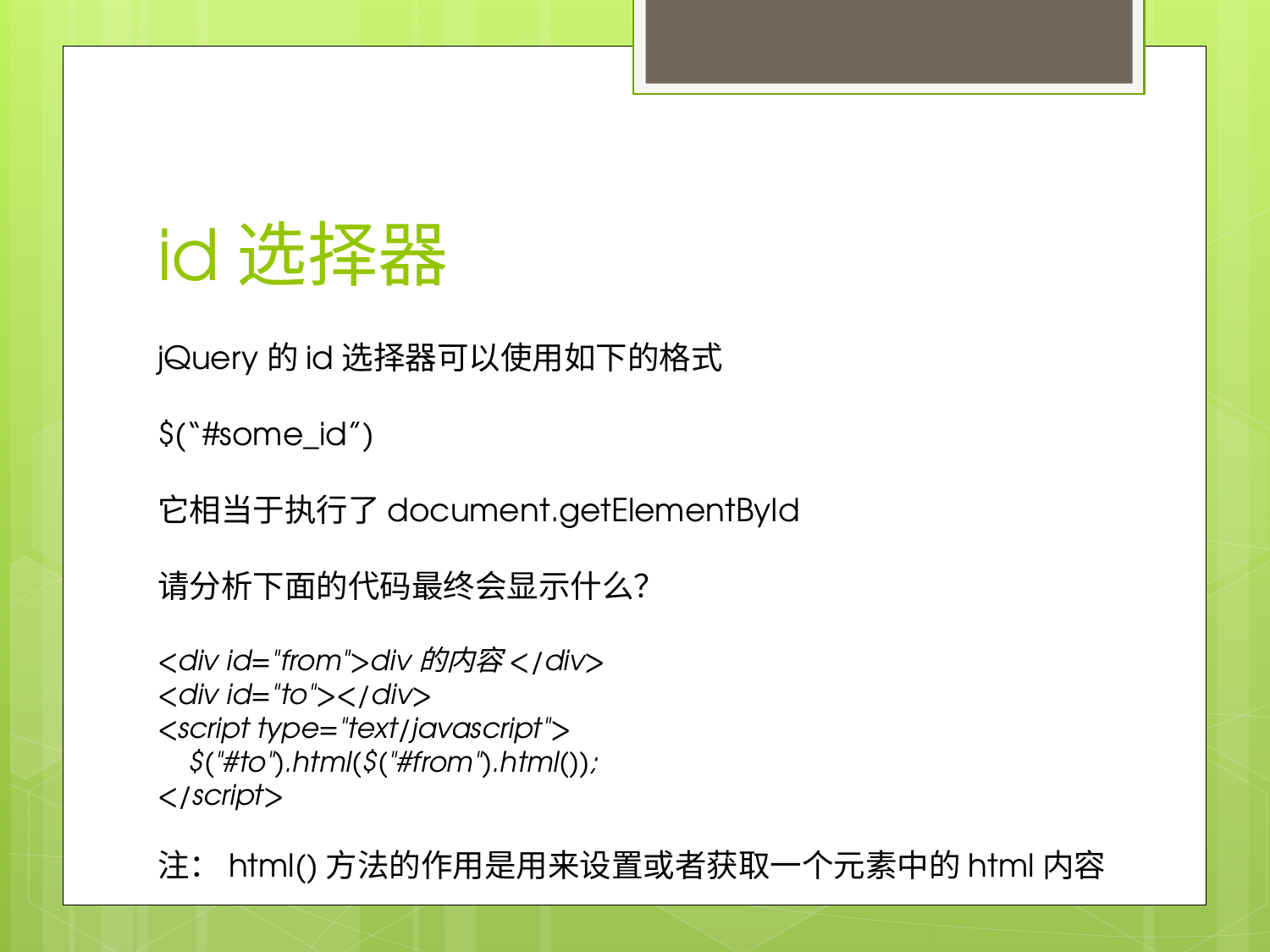

# id选择器
jQuery的id选择器可以使用如下的格式

$(“#some_id”)

它相当于执行了document.getElementById

请分析下面的代码最终会显示什么？

<div id="from">div的内容</div>
<div id="to"></div>
<script type="text/javascript">
    $("#to").html($("#from").html());
</script>

注：html()方法的作用是用来设置或者获取一个元素中的html内容